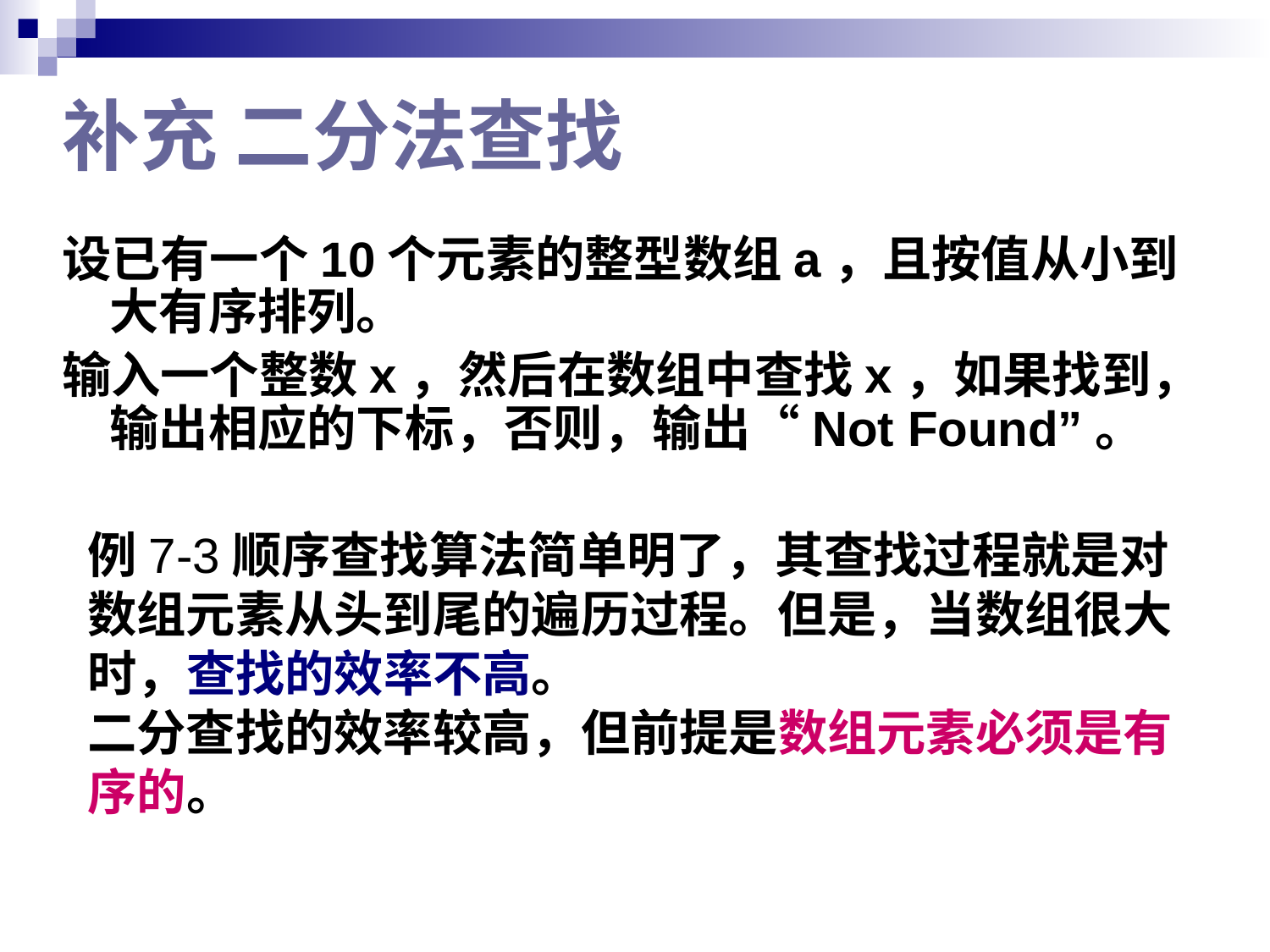

# 补充 二分法查找
设已有一个10个元素的整型数组a，且按值从小到大有序排列。
输入一个整数x，然后在数组中查找x，如果找到，输出相应的下标，否则，输出“Not Found”。
例7-3顺序查找算法简单明了，其查找过程就是对数组元素从头到尾的遍历过程。但是，当数组很大时，查找的效率不高。
二分查找的效率较高，但前提是数组元素必须是有序的。